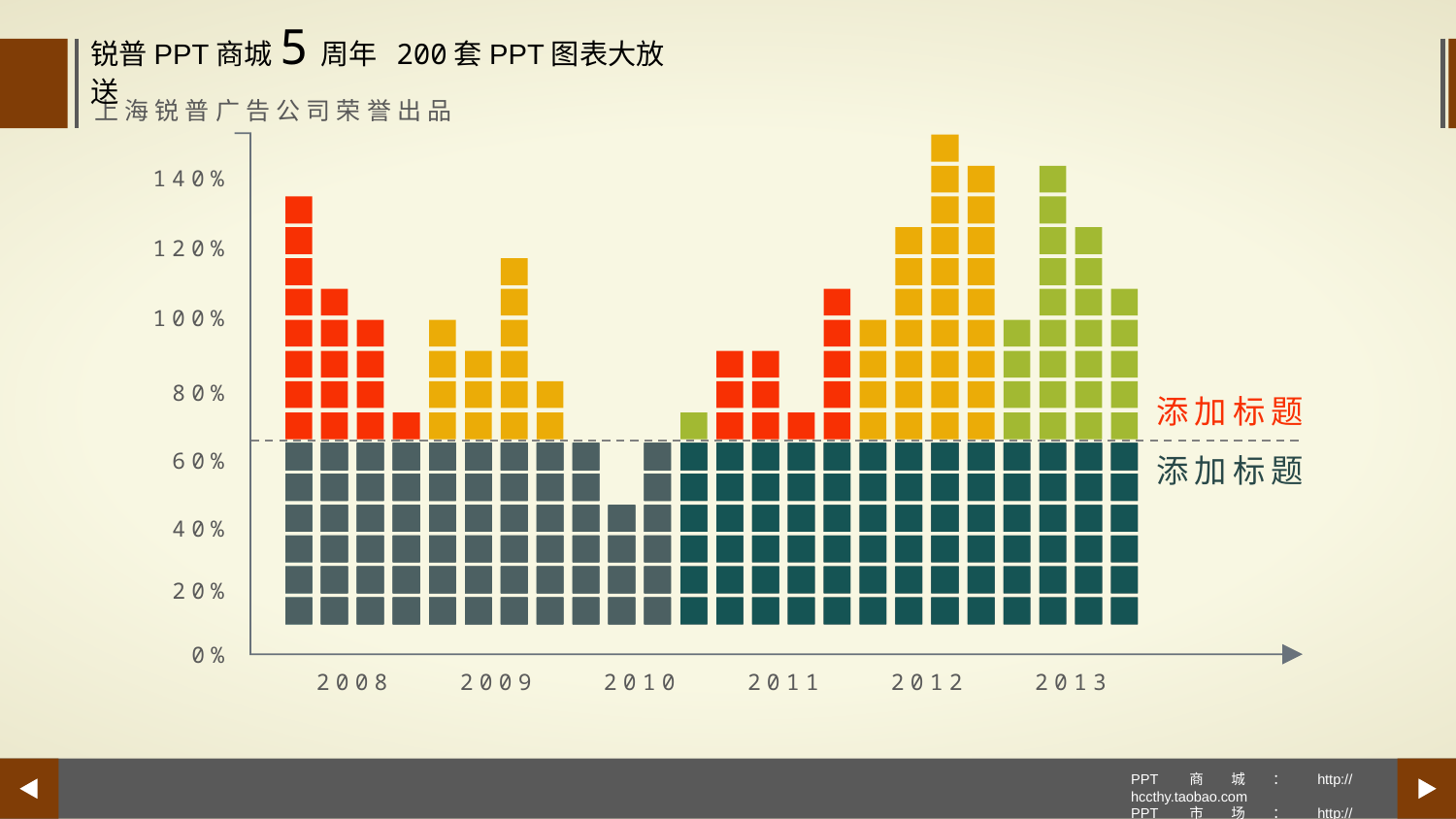

140%

120%

100%

80%

添加标题

60%

添加标题

40%

20%

0%

2008
2009
2010
2011
2012
2013